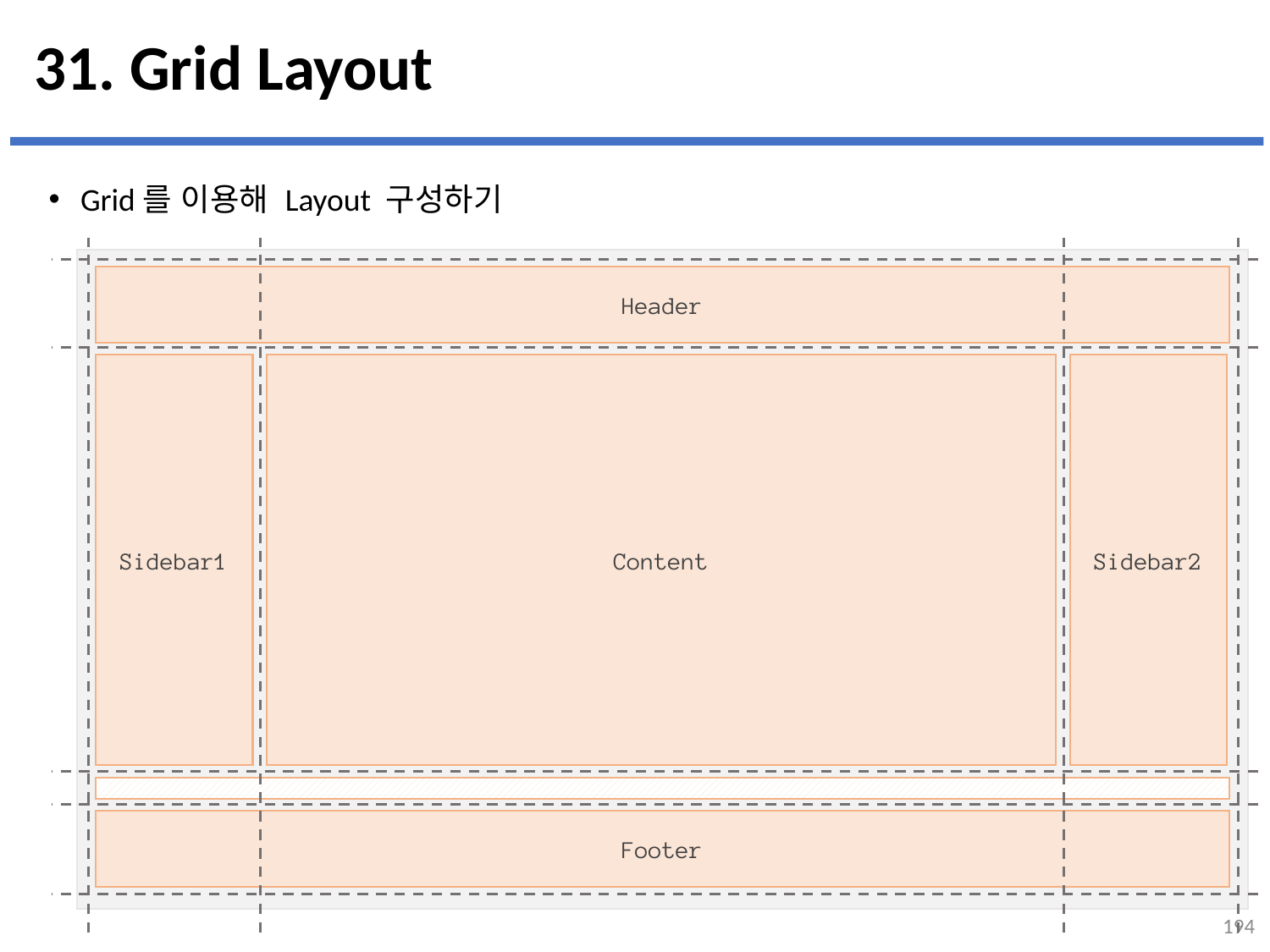

# 31. Grid Layout
Grid를 이용해 Layout 구성하기

Header
Sidebar1
Content
Sidebar2

Footer
194